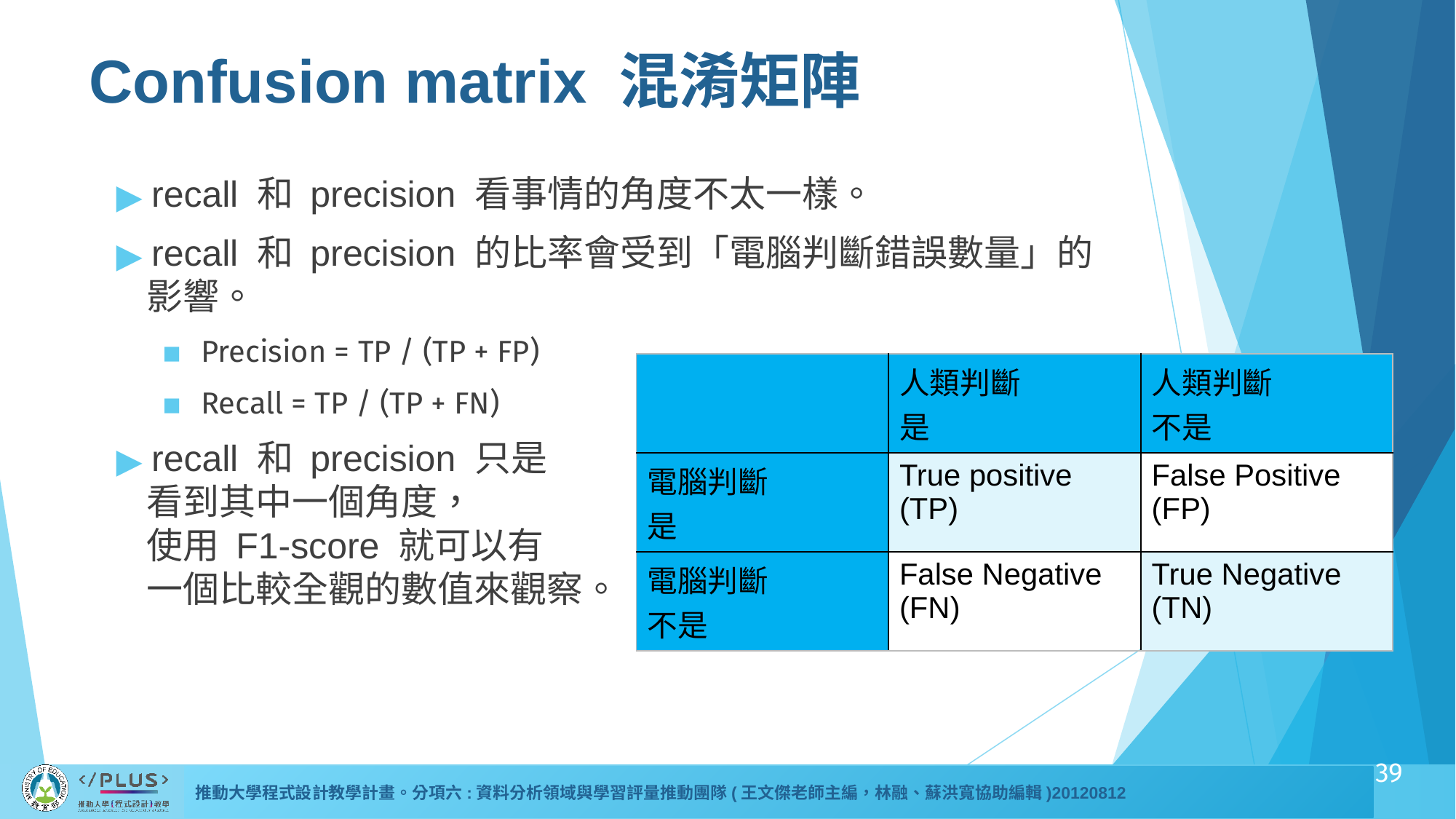

# Confusion matrix 混淆矩陣
recall 和 precision 看事情的角度不太一樣。
recall 和 precision 的比率會受到「電腦判斷錯誤數量」的影響。
Precision = TP / (TP + FP)
Recall = TP / (TP + FN)
recall 和 precision 只是
看到其中一個角度，
使用 F1-score 就可以有
一個比較全觀的數值來觀察。

|  | 人類判斷 是 | 人類判斷 不是 |
| --- | --- | --- |
| 電腦判斷 是 | True positive (TP) | False Positive (FP) |
| 電腦判斷 不是 | False Negative (FN) | True Negative (TN) |
39